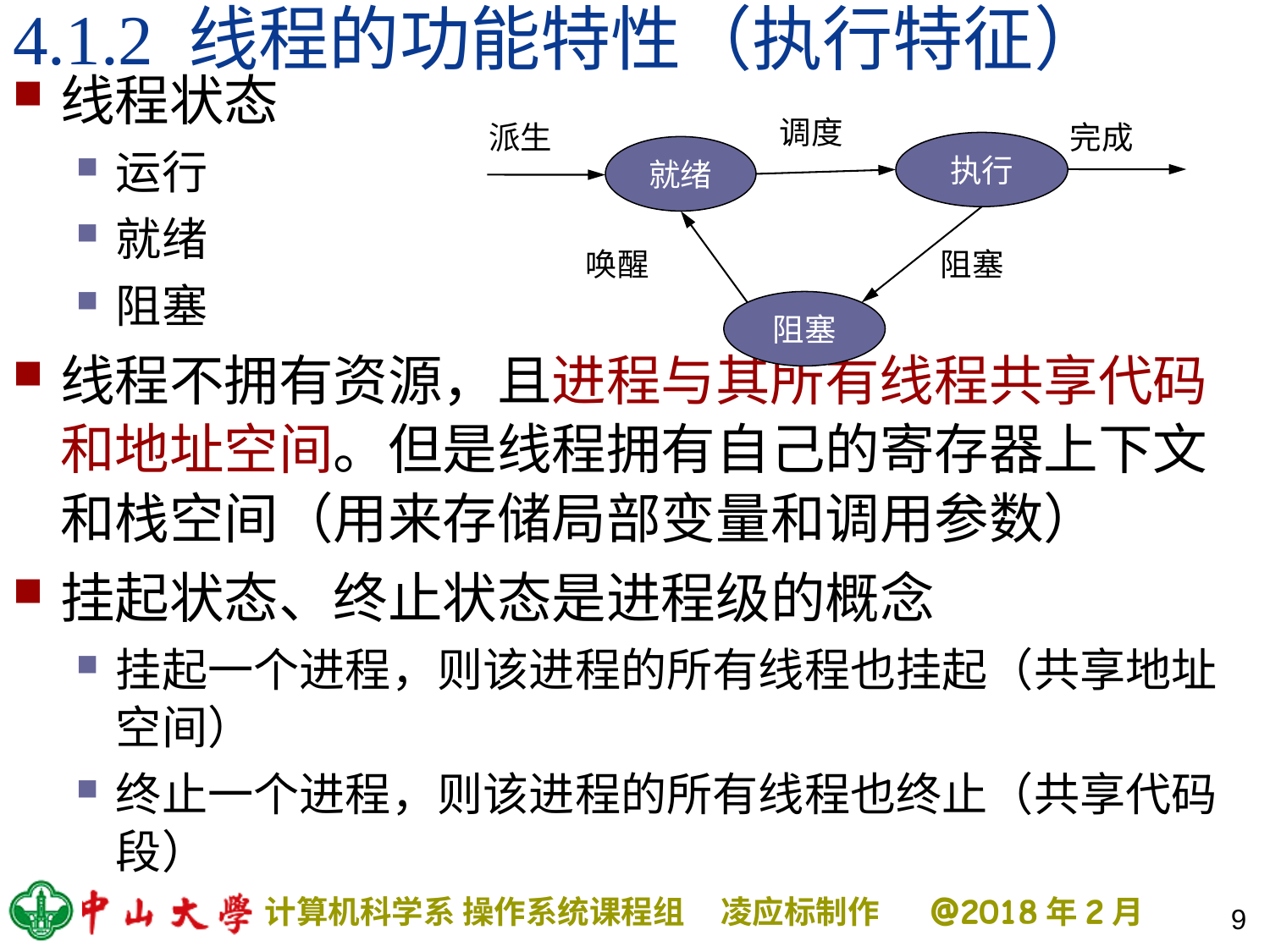

# 4.1.2 线程的功能特性（执行特征）
线程状态
运行
就绪
阻塞
线程不拥有资源，且进程与其所有线程共享代码和地址空间。但是线程拥有自己的寄存器上下文和栈空间（用来存储局部变量和调用参数）
挂起状态、终止状态是进程级的概念
挂起一个进程，则该进程的所有线程也挂起（共享地址空间）
终止一个进程，则该进程的所有线程也终止（共享代码段）
  调度
派生
完成
执行
就绪

唤醒
阻塞
阻塞
9